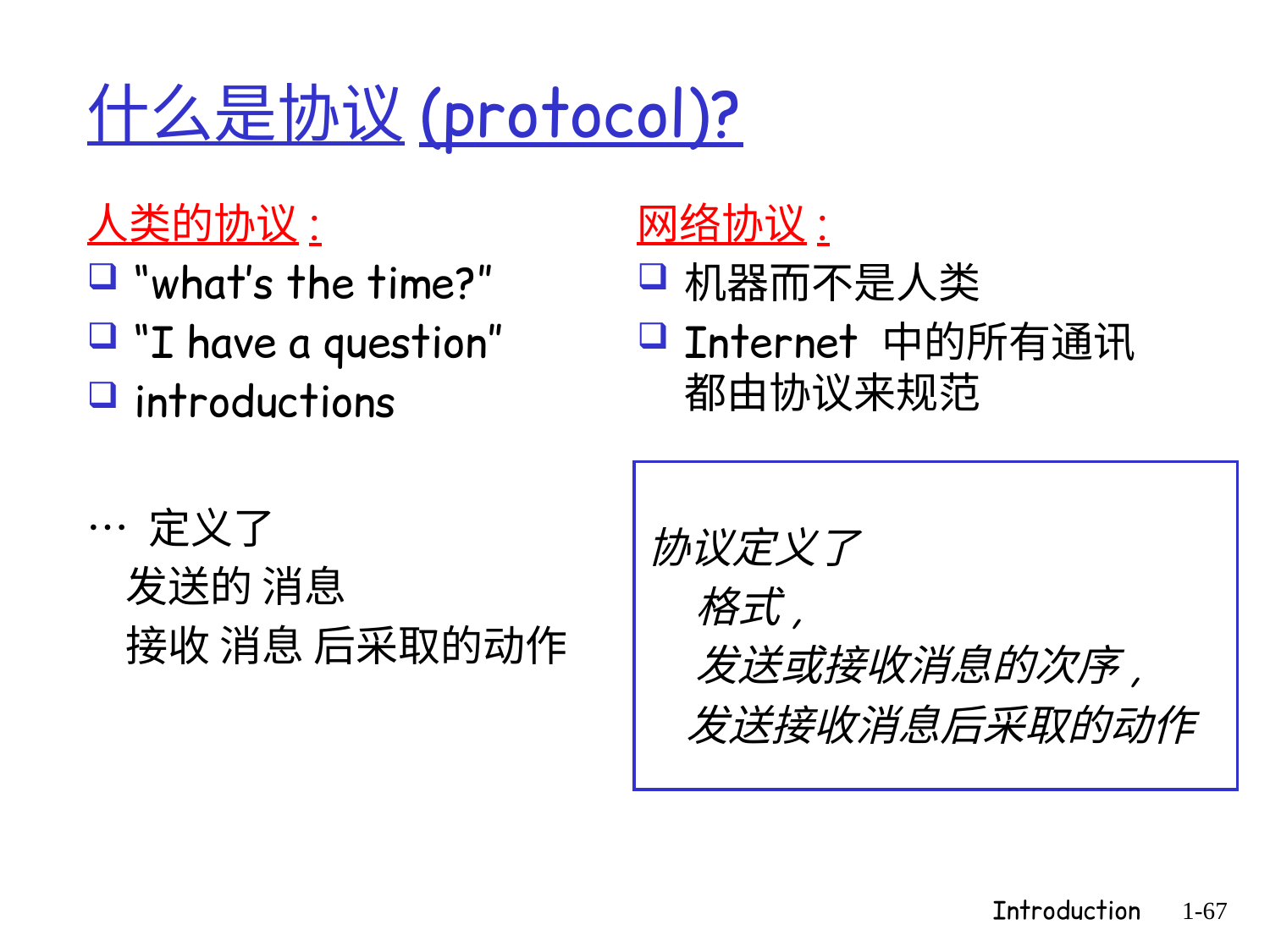

# 什么是协议(protocol)?
人类的协议:
“what’s the time?”
“I have a question”
introductions

… 定义了
   发送的 消息
   接收 消息 后采取的动作
网络协议:
机器而不是人类
Internet 中的所有通讯都由协议来规范

协议定义了
    格式,
    发送或接收消息的次序,
   发送接收消息后采取的动作
 Introduction
1-67